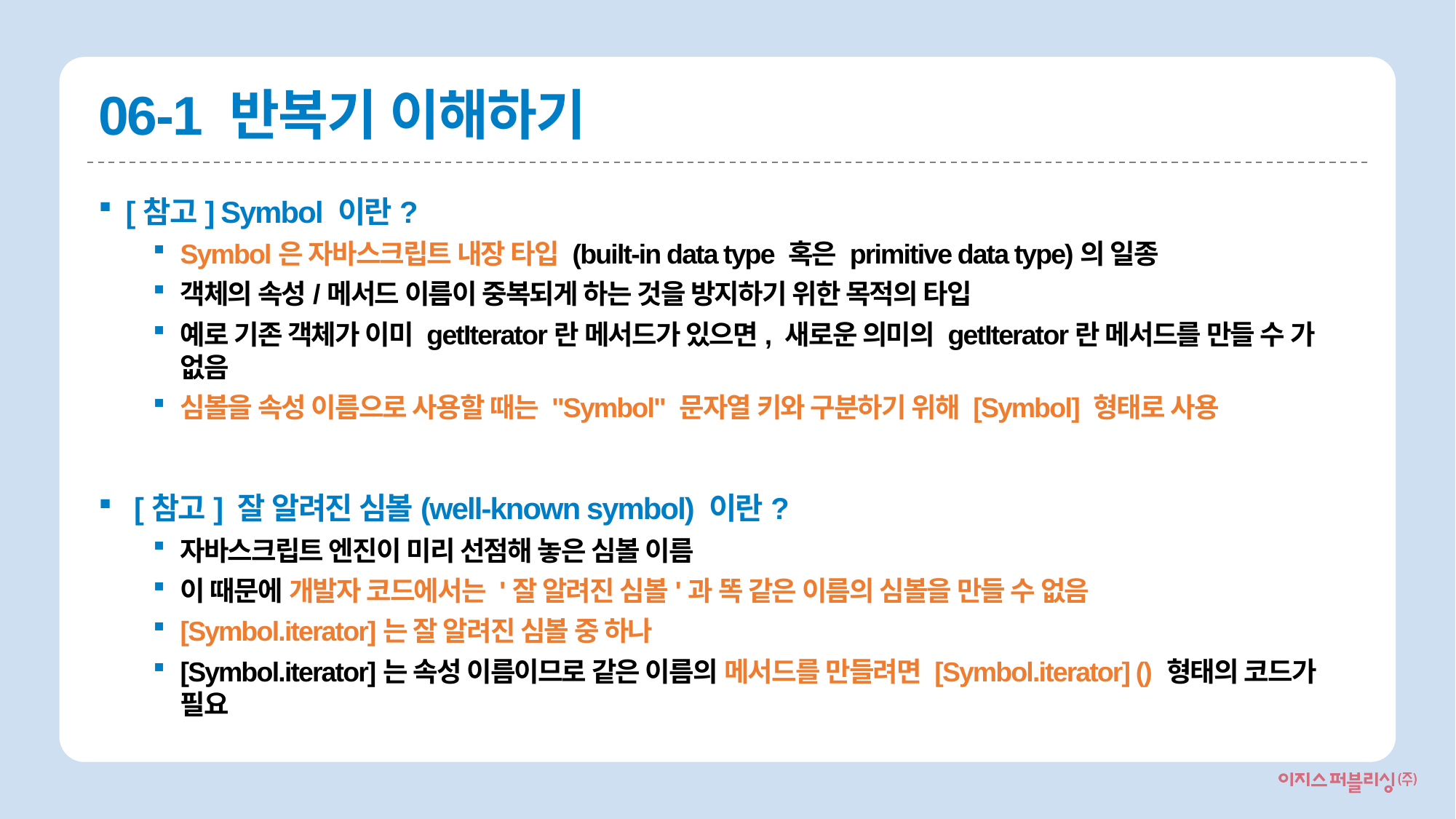

# 06-1 반복기 이해하기
[참고] Symbol 이란?
Symbol은 자바스크립트 내장 타입 (built-in data type 혹은 primitive data type)의 일종
객체의 속성/메서드 이름이 중복되게 하는 것을 방지하기 위한 목적의 타입
예로 기존 객체가 이미 getIterator란 메서드가 있으면, 새로운 의미의 getIterator란 메서드를 만들 수 가 없음
심볼을 속성 이름으로 사용할 때는 "Symbol" 문자열 키와 구분하기 위해 [Symbol] 형태로 사용

 [참고] 잘 알려진 심볼(well-known symbol) 이란?
자바스크립트 엔진이 미리 선점해 놓은 심볼 이름
이 때문에 개발자 코드에서는 '잘 알려진 심볼'과 똑 같은 이름의 심볼을 만들 수 없음
[Symbol.iterator]는 잘 알려진 심볼 중 하나
[Symbol.iterator]는 속성 이름이므로 같은 이름의 메서드를 만들려면 [Symbol.iterator] () 형태의 코드가 필요